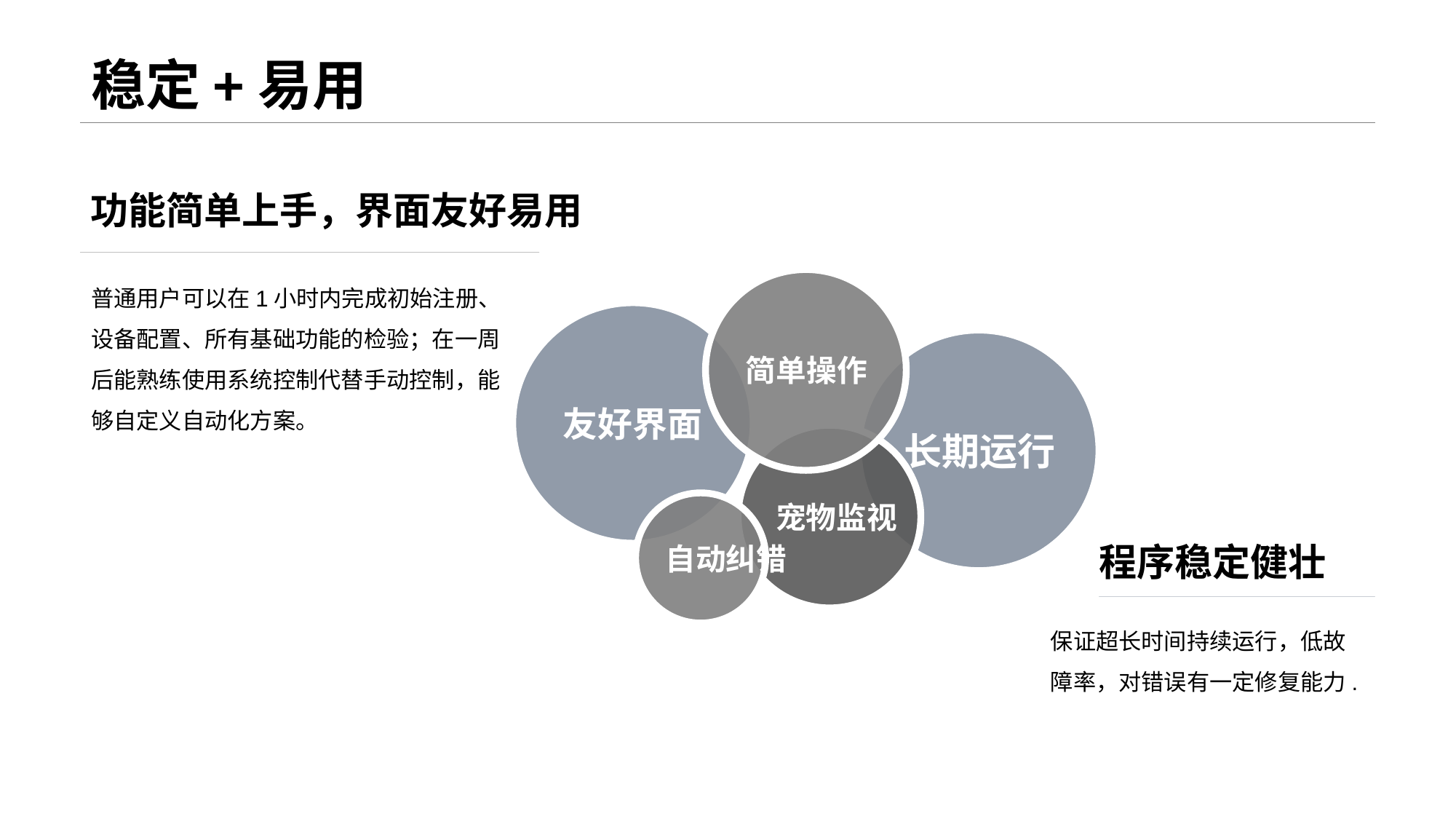

# 稳定+易用
功能简单上手，界面友好易用
普通用户可以在1小时内完成初始注册、设备配置、所有基础功能的检验；在一周后能熟练使用系统控制代替手动控制，能够自定义自动化方案。

简单操作
友好界面
长期运行
宠物监视
自动纠错
程序稳定健壮
保证超长时间持续运行，低故障率，对错误有一定修复能力.